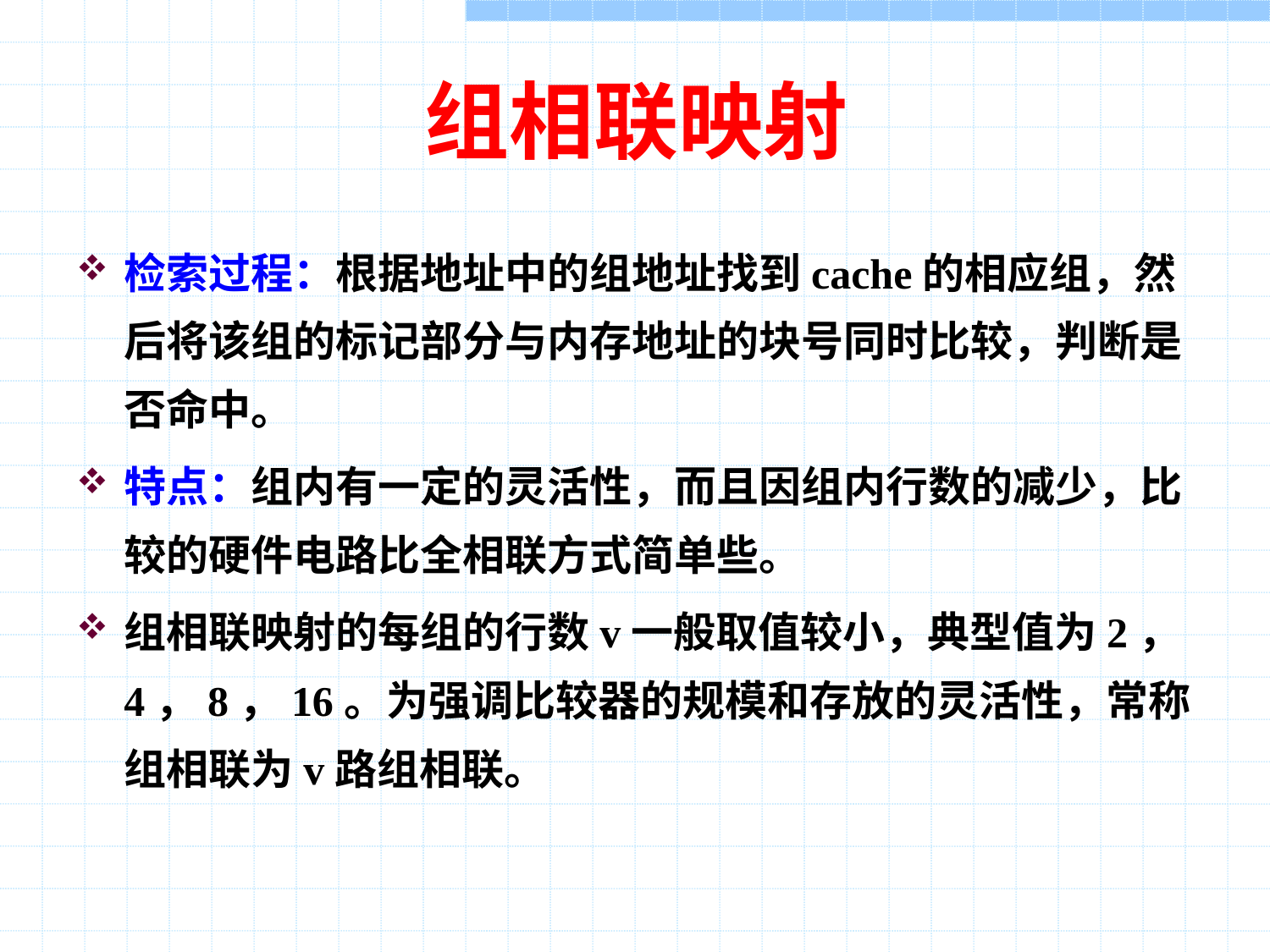

检索过程：根据地址中的组地址找到cache的相应组，然后将该组的标记部分与内存地址的块号同时比较，判断是否命中。
特点：组内有一定的灵活性，而且因组内行数的减少，比较的硬件电路比全相联方式简单些。
组相联映射的每组的行数v一般取值较小，典型值为2，4，8，16。为强调比较器的规模和存放的灵活性，常称组相联为v路组相联。
组相联映射